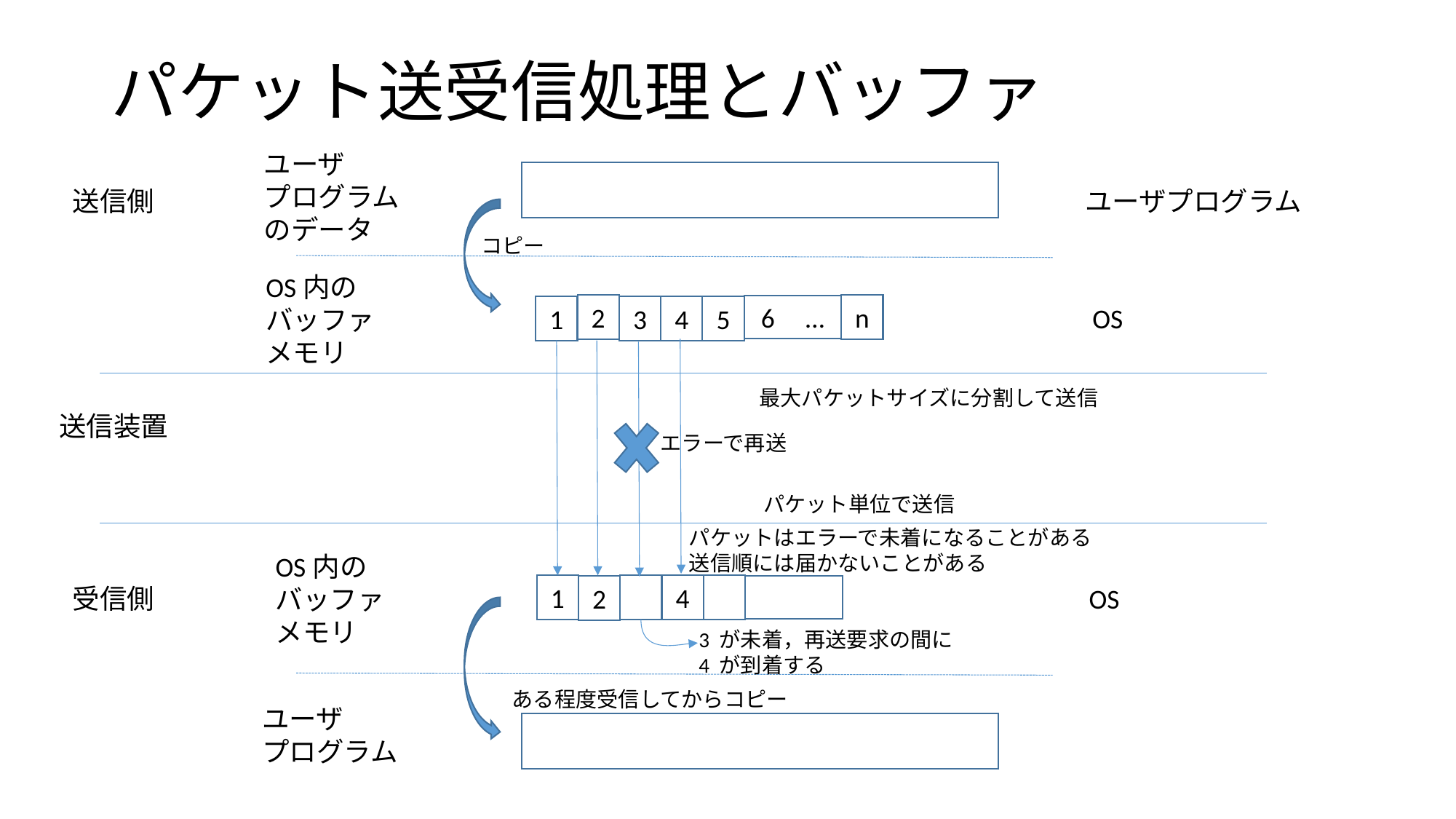

# パケット送受信処理とバッファ
ユーザ
プログラム
のデータ

送信側
ユーザプログラム

コピー
OS内の
バッファ
メモリ
n
2
6     …
1
3
4
5
OS
最大パケットサイズに分割して送信
送信装置

エラーで再送
パケット単位で送信
パケットはエラーで未着になることがある
送信順には届かないことがある
OS内の
バッファ
メモリ
1

4

受信側
OS
2

3 が未着，再送要求の間に
4 が到着する
ある程度受信してからコピー
ユーザ
プログラム